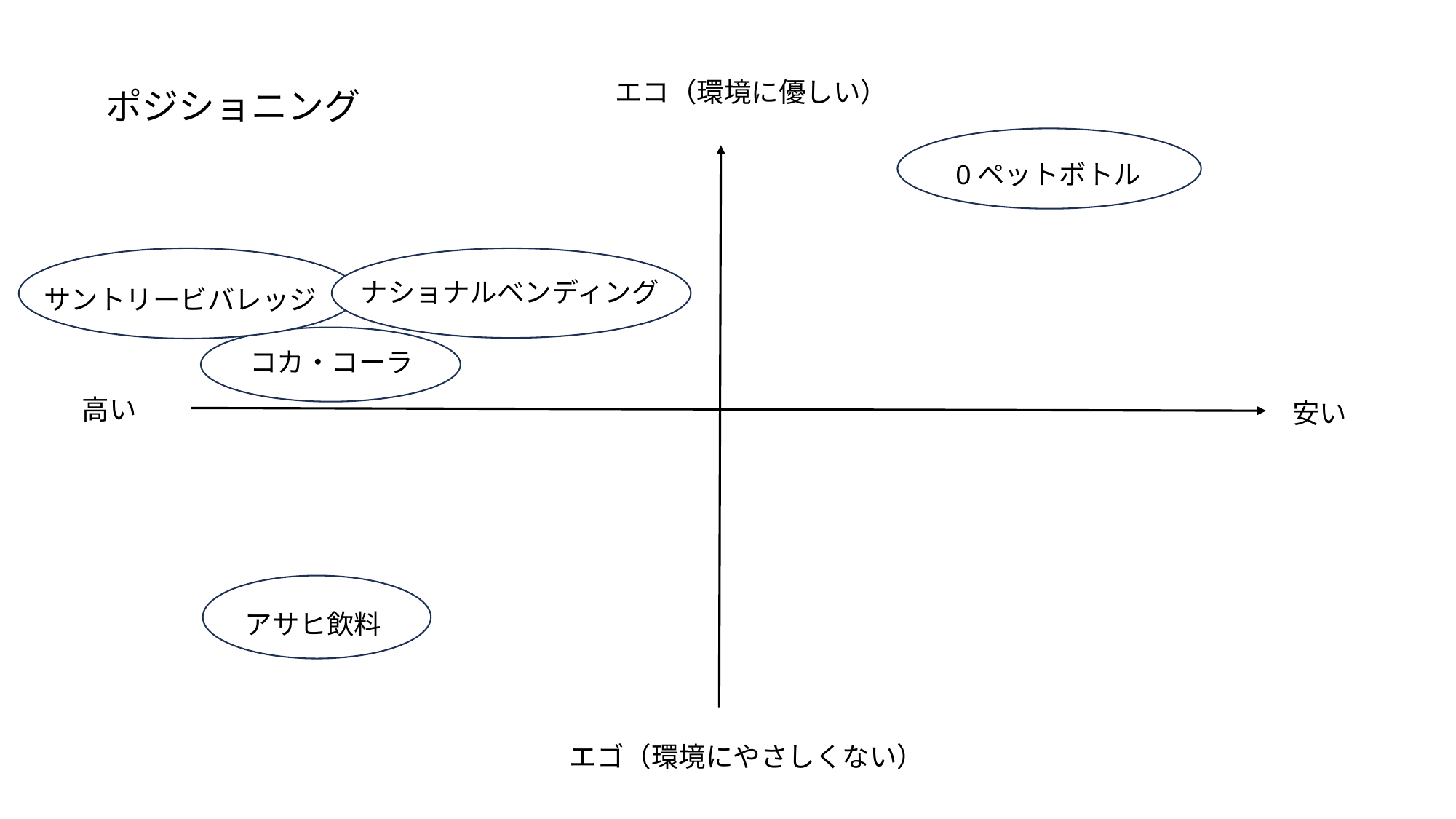

# ポジショニング
エコ（環境に優しい）

0ペットボトル

サントリービバレッジ

ナショナルベンディング

コカ・コーラ
高い
安い

アサヒ飲料
エゴ（環境にやさしくない）